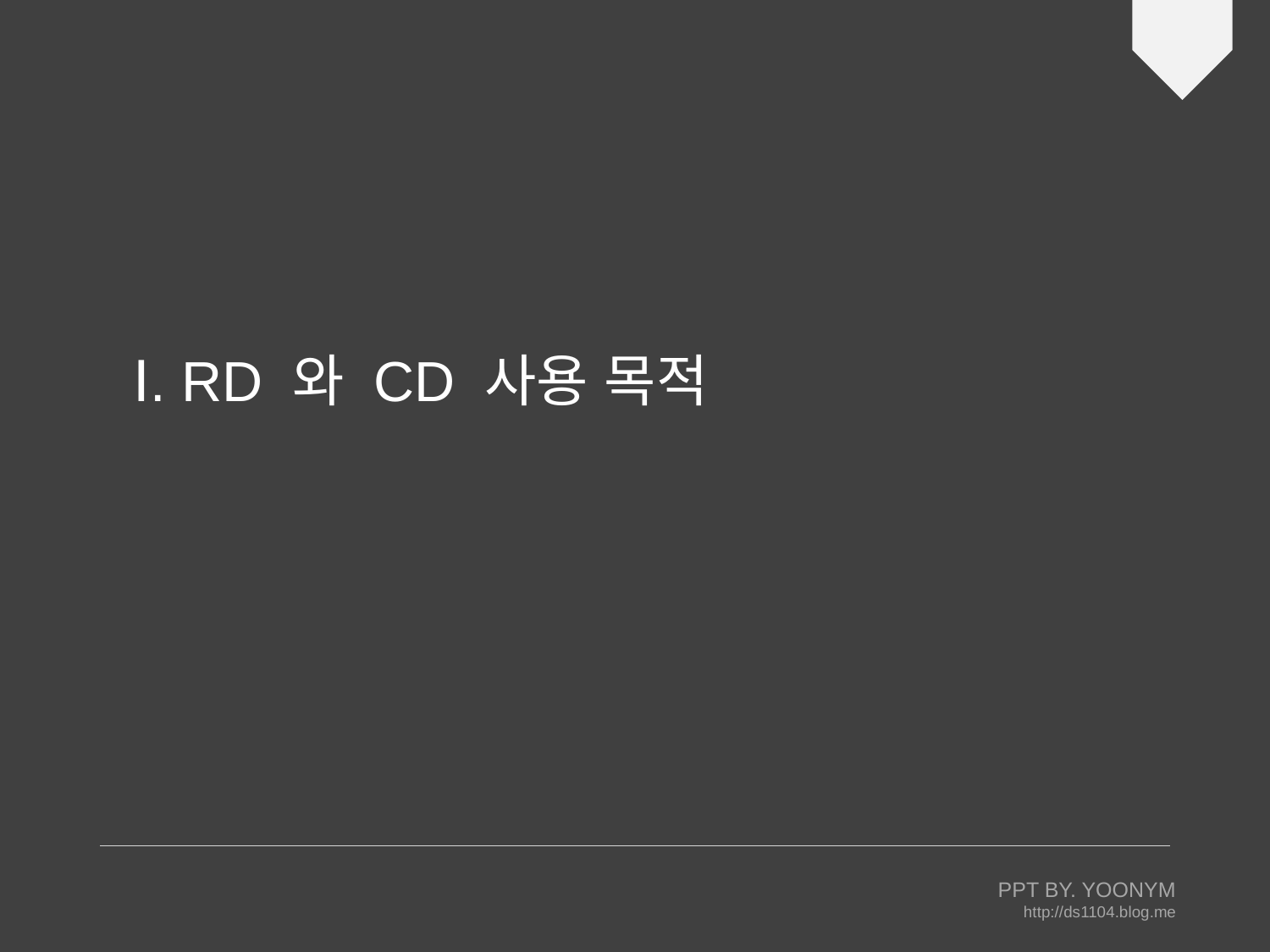

Ⅰ. RD 와 CD 사용 목적
PPT BY. YOONYM
http://ds1104.blog.me